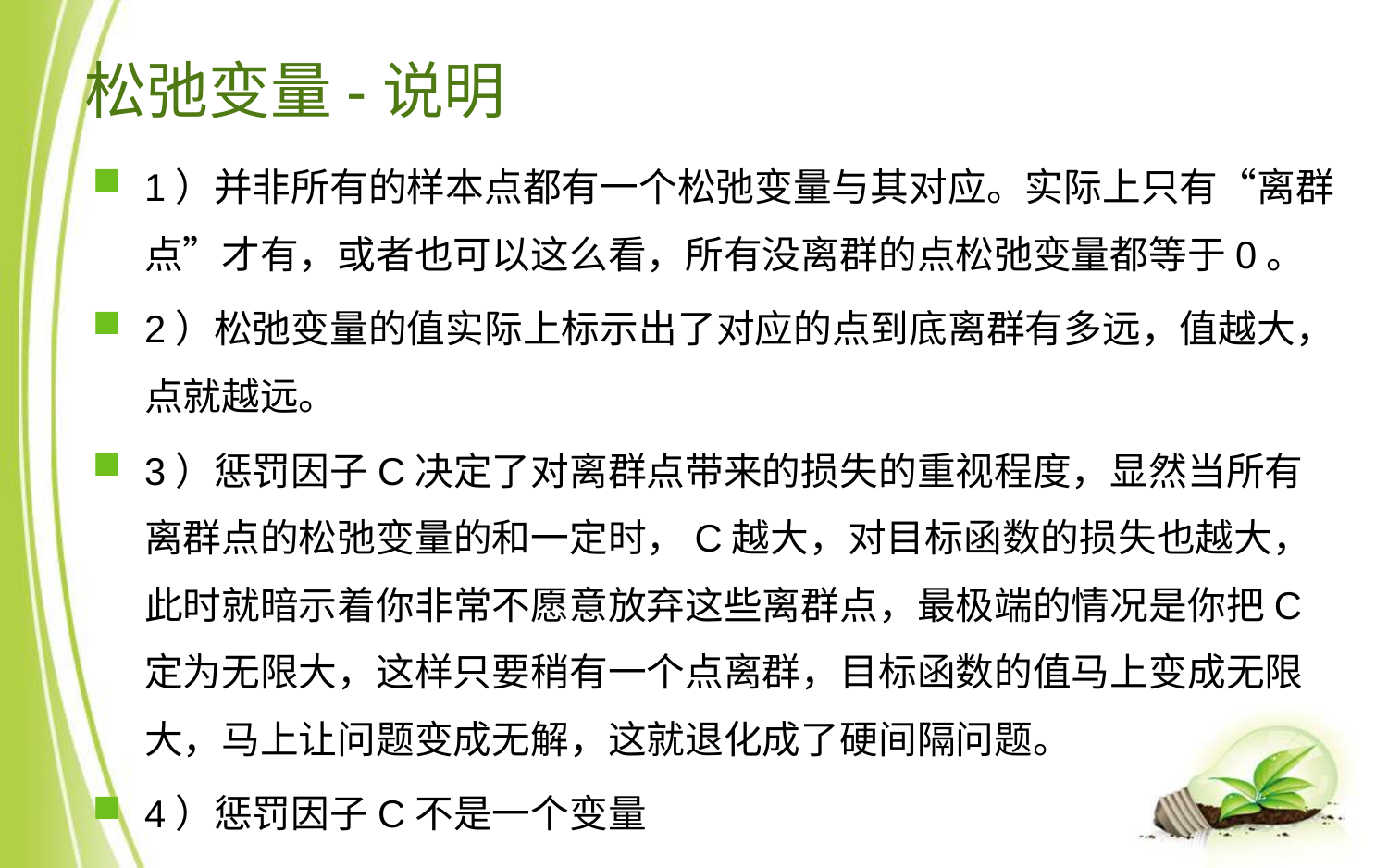

# 松弛变量-说明
1）并非所有的样本点都有一个松弛变量与其对应。实际上只有“离群点”才有，或者也可以这么看，所有没离群的点松弛变量都等于0。
2）松弛变量的值实际上标示出了对应的点到底离群有多远，值越大，点就越远。
3）惩罚因子C决定了对离群点带来的损失的重视程度，显然当所有离群点的松弛变量的和一定时，C越大，对目标函数的损失也越大，此时就暗示着你非常不愿意放弃这些离群点，最极端的情况是你把C定为无限大，这样只要稍有一个点离群，目标函数的值马上变成无限大，马上让问题变成无解，这就退化成了硬间隔问题。
4）惩罚因子C不是一个变量